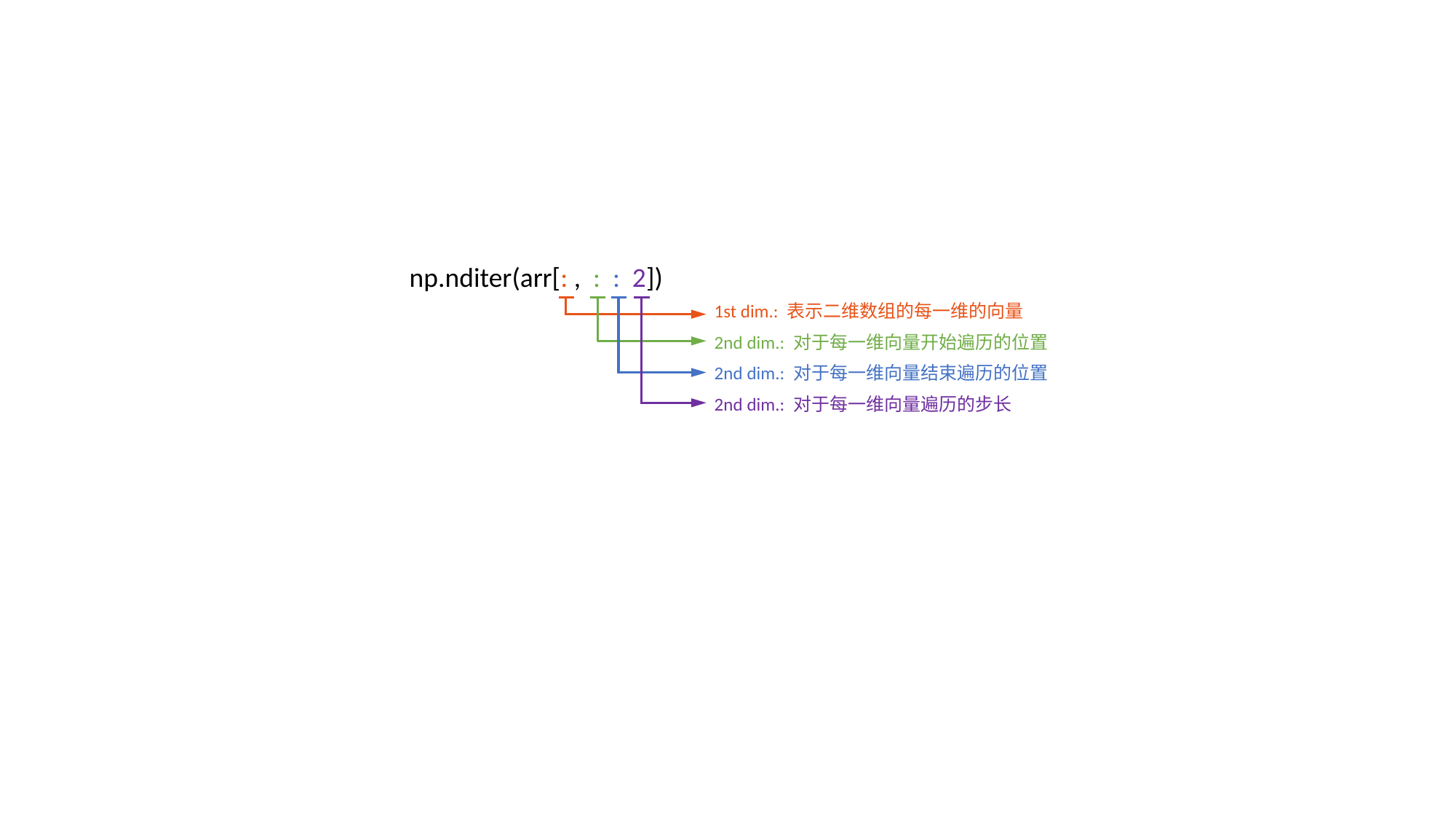

np.nditer(arr[: ,  :  :  2])
1st dim.: 表示二维数组的每一维的向量
2nd dim.: 对于每一维向量开始遍历的位置
2nd dim.: 对于每一维向量结束遍历的位置
2nd dim.: 对于每一维向量遍历的步长